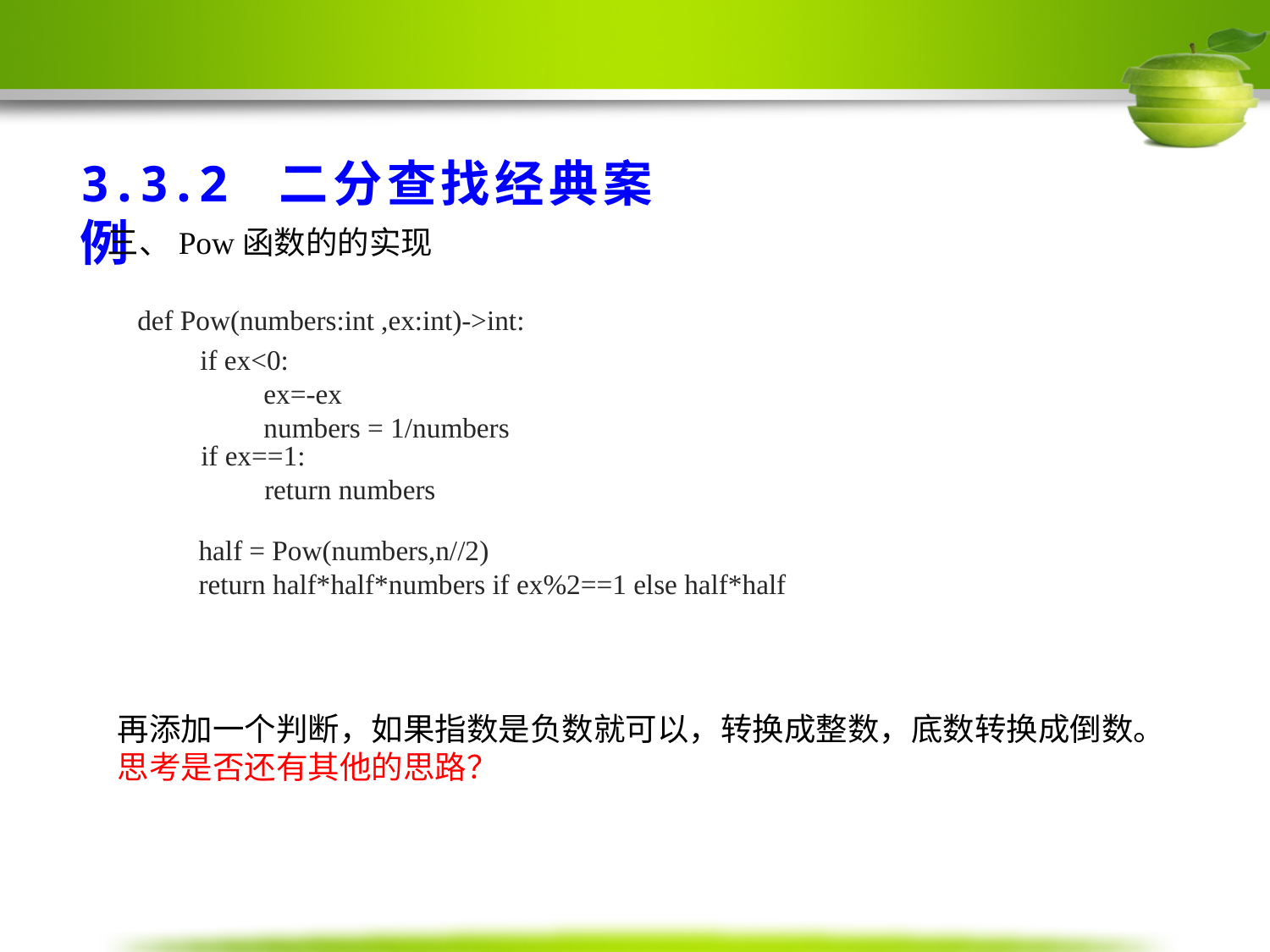

3.3.2 二分查找经典案例
三、Pow函数的的实现
def Pow(numbers:int ,ex:int)->int:

if ex==1:
return numbers

if ex<0:
ex=-ex
numbers = 1/numbers
half = Pow(numbers,n//2)
return half*half*numbers if ex%2==1 else half*half

再添加一个判断，如果指数是负数就可以，转换成整数，底数转换成倒数。
思考是否还有其他的思路？